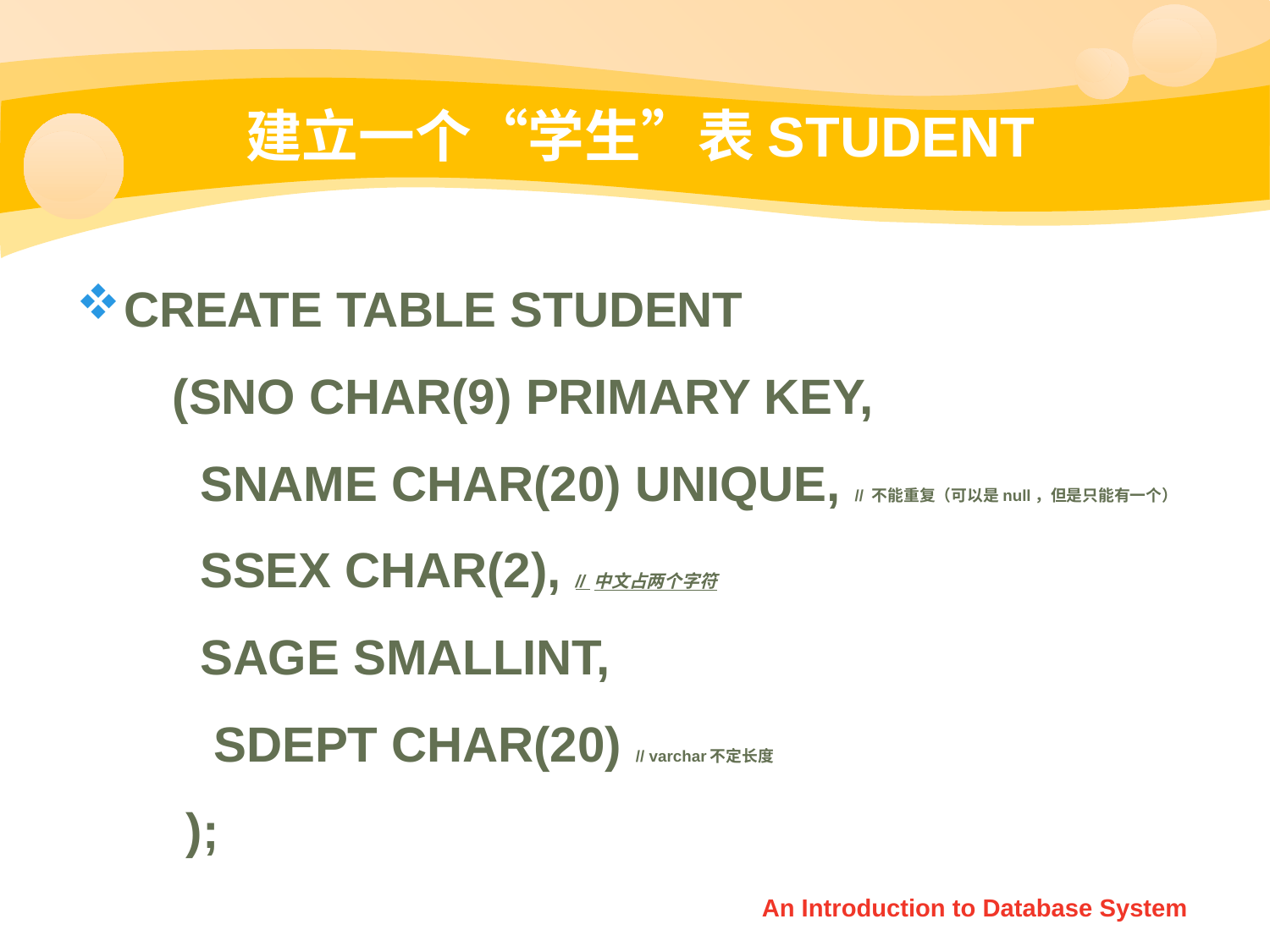

# 建立一个“学生”表STUDENT
CREATE TABLE STUDENT
       (SNO CHAR(9) PRIMARY KEY,
         SNAME CHAR(20) UNIQUE, // 不能重复（可以是null，但是只能有一个）
         SSEX CHAR(2), // 中文占两个字符
         SAGE SMALLINT,
          SDEPT CHAR(20) // varchar不定长度
        );
An Introduction to Database System